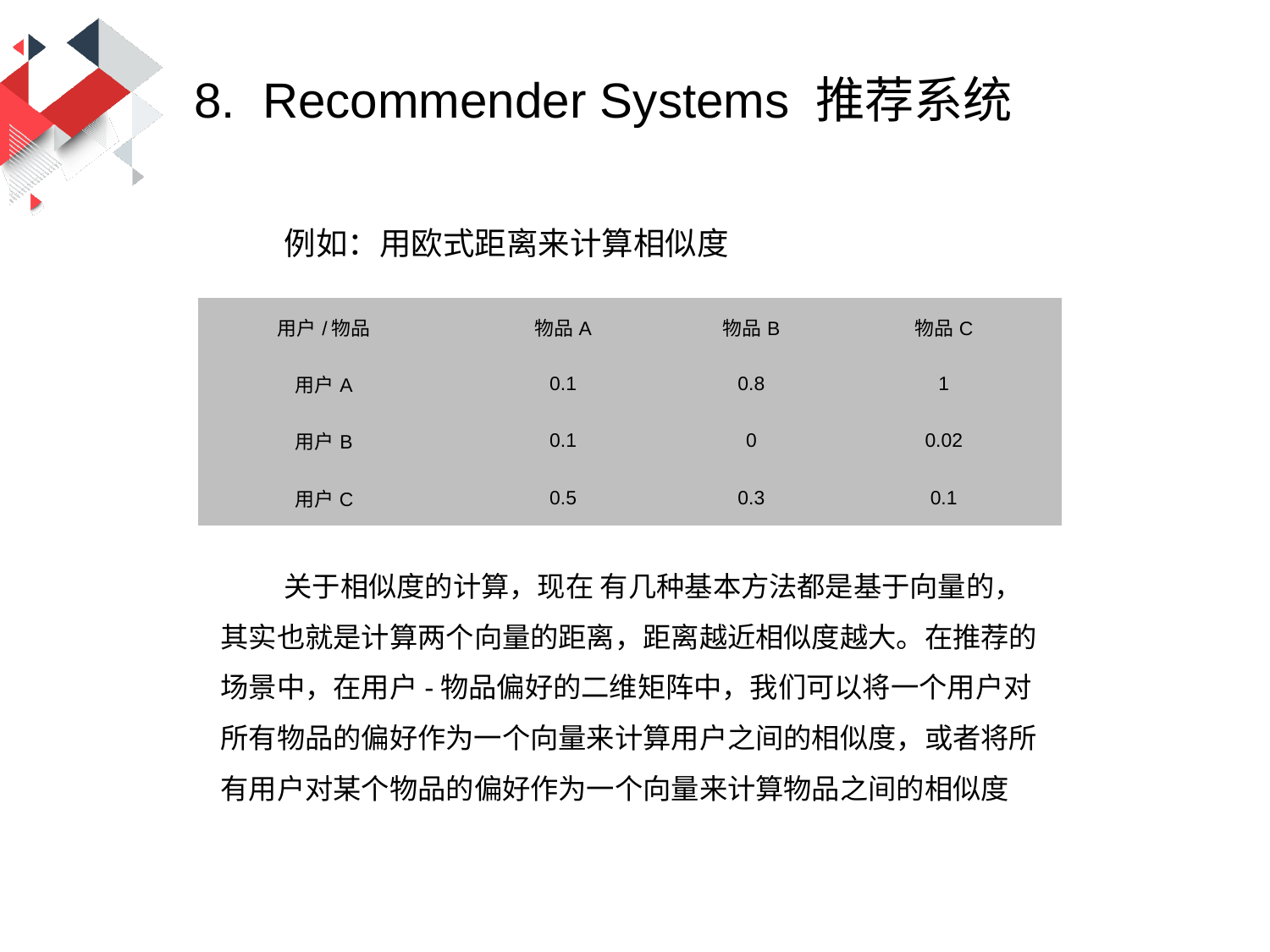

8.  Recommender Systems 推荐系统
例如：用欧式距离来计算相似度
| 用户/物品 | 物品A | 物品B | 物品C |
| --- | --- | --- | --- |
| 用户A | 0.1 | 0.8 | 1 |
| 用户B | 0.1 | 0 | 0.02 |
| 用户C | 0.5 | 0.3 | 0.1 |
关于相似度的计算，现在 有几种基本方法都是基于向量的，其实也就是计算两个向量的距离，距离越近相似度越大。在推荐的场景中，在用户-物品偏好的二维矩阵中，我们可以将一个用户对所有物品的偏好作为一个向量来计算用户之间的相似度，或者将所有用户对某个物品的偏好作为一个向量来计算物品之间的相似度